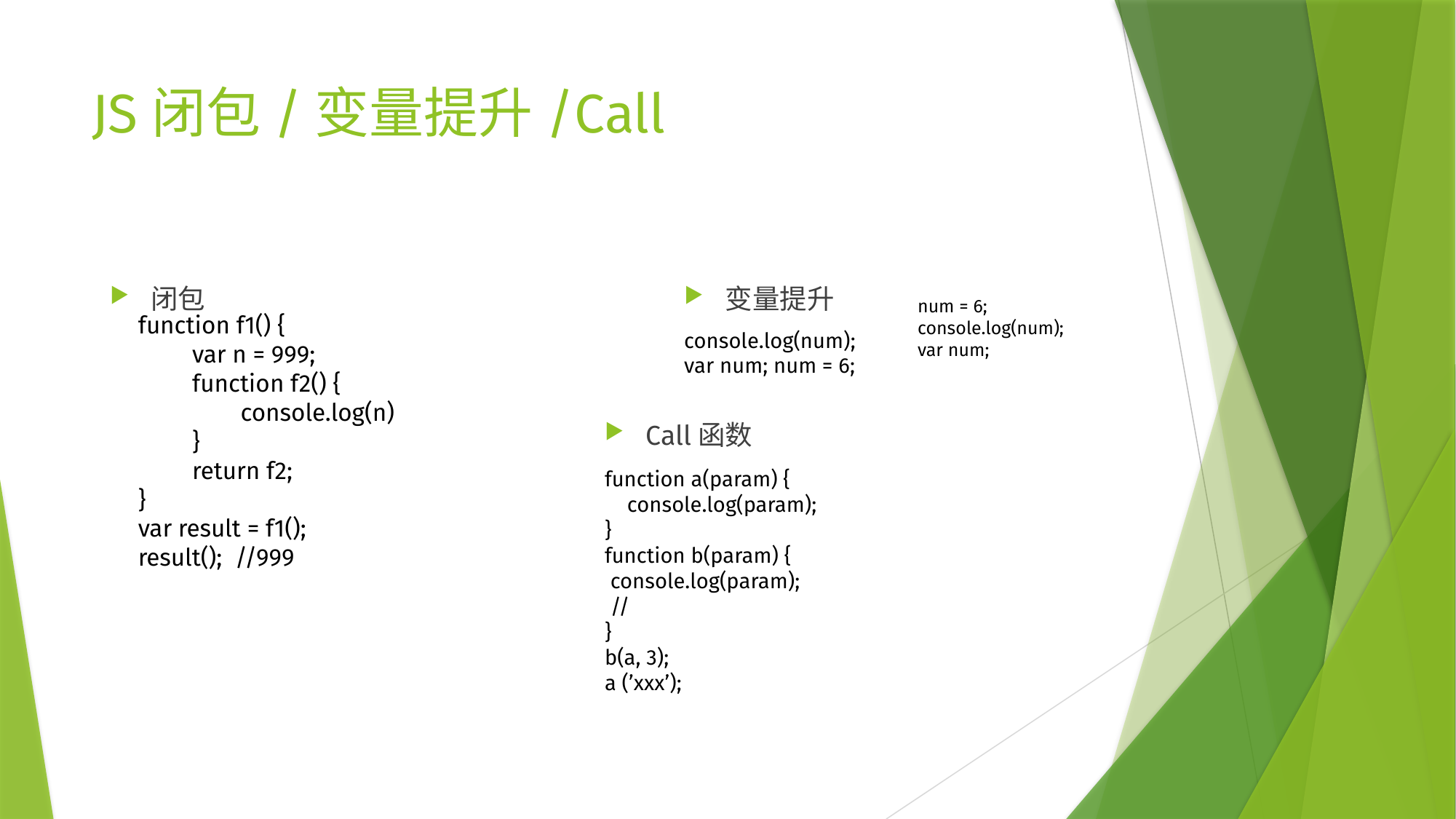

# JS闭包/变量提升/Call
闭包
变量提升
num = 6;
console.log(num);
var num;
function f1() {
　　var n = 999;
　　function f2() {
　　　　console.log(n)
　　}
　　return f2;
}
var result = f1();
result();  //999

console.log(num);
var num; num = 6;
Call函数
function a(param) {
    console.log(param);
}
function b(param) {
 console.log(param);
 //
}
b(a, 3);
a (’xxx’);